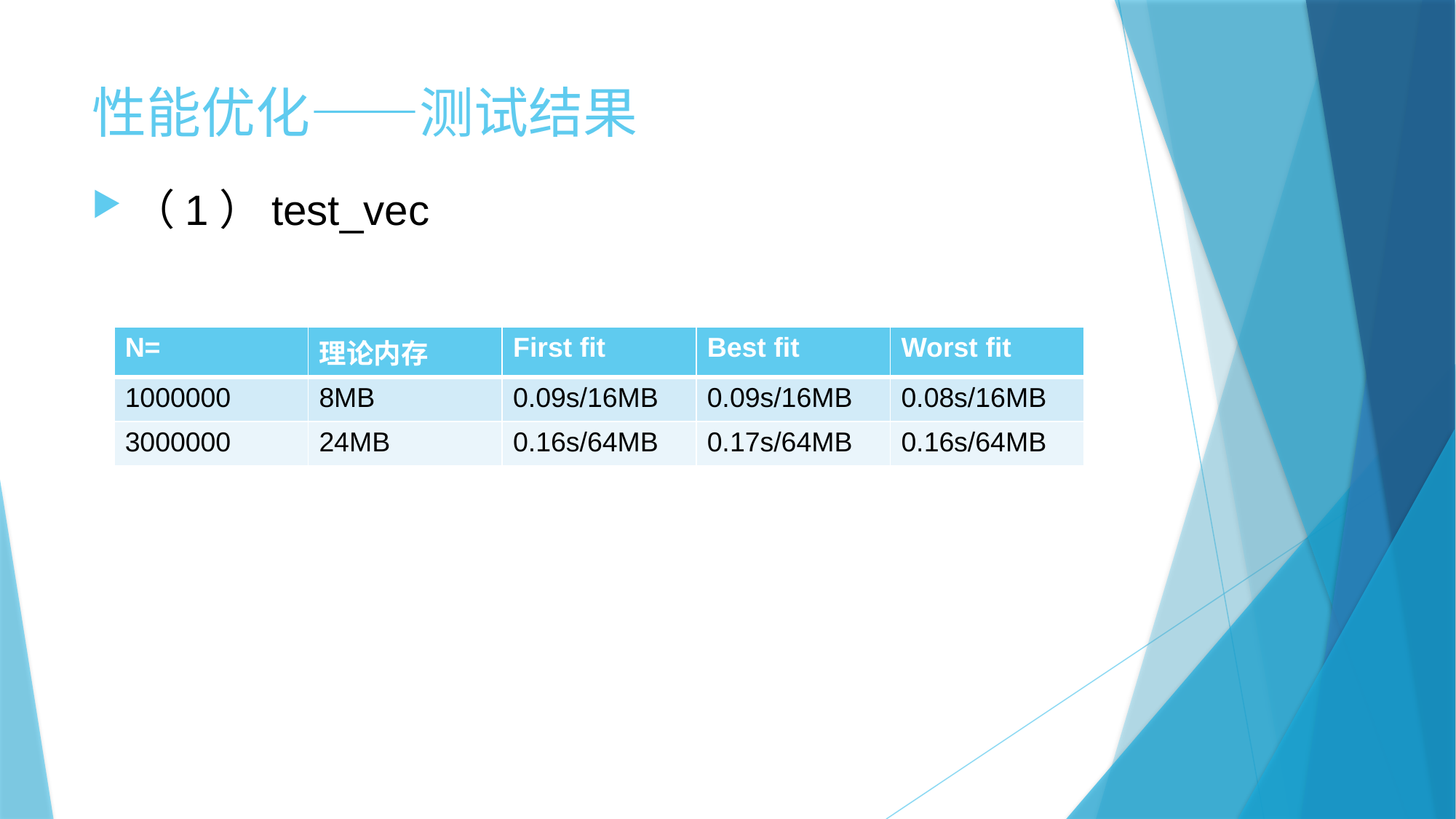

# 性能优化——测试结果
（1）test_vec

| N= | 理论内存 | First fit | Best fit | Worst fit |
| --- | --- | --- | --- | --- |
| 1000000 | 8MB | 0.09s/16MB | 0.09s/16MB | 0.08s/16MB |
| 3000000 | 24MB | 0.16s/64MB | 0.17s/64MB | 0.16s/64MB |